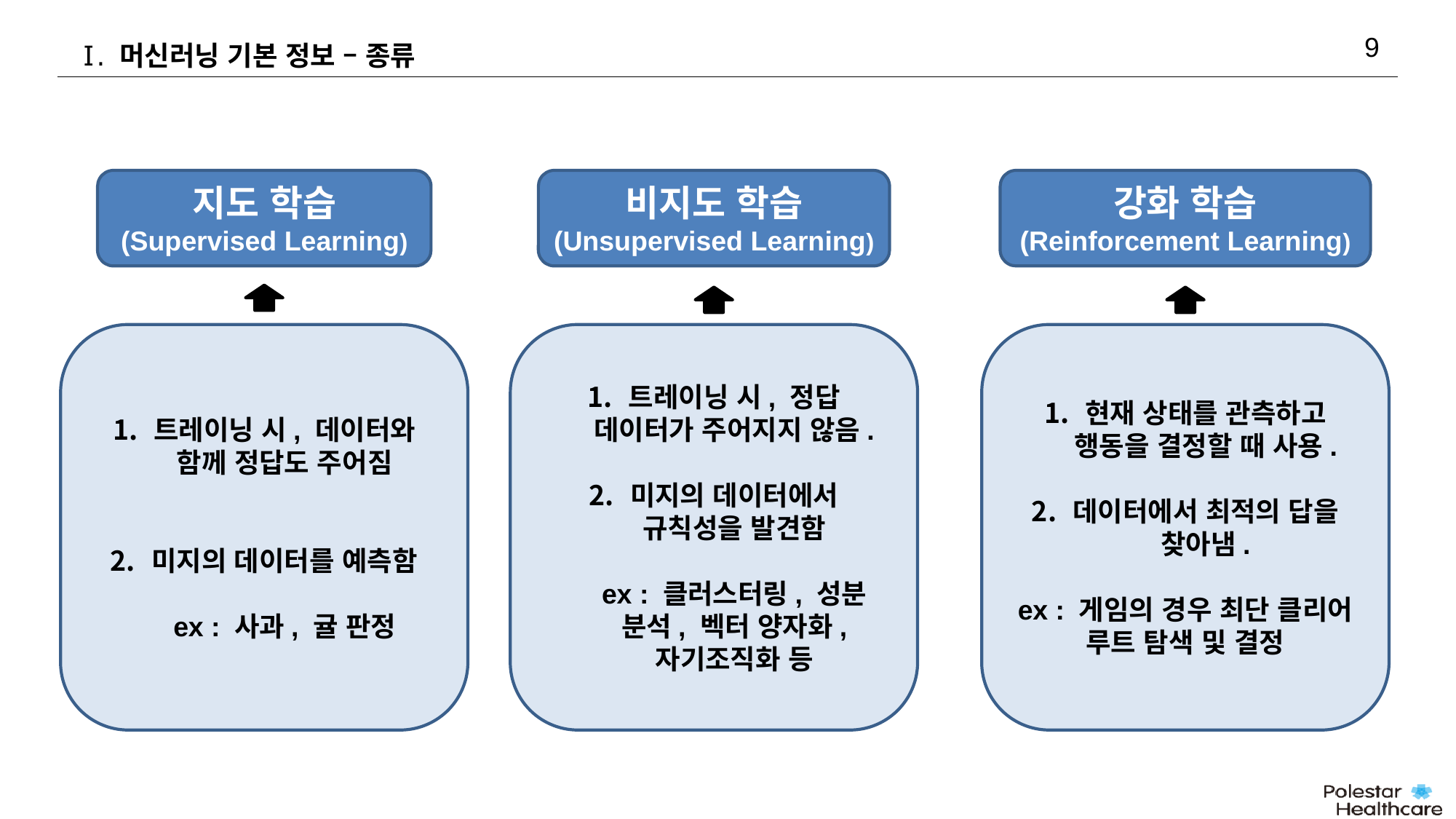

9
# I. 머신러닝 기본 정보 – 종류
지도 학습
(Supervised Learning)
비지도 학습
(Unsupervised Learning)
강화 학습
(Reinforcement Learning)

현재 상태를 관측하고 행동을 결정할 때 사용.

데이터에서 최적의 답을 찾아냄.
ex : 게임의 경우 최단 클리어 루트 탐색 및 결정
트레이닝 시, 데이터와 함께 정답도 주어짐

미지의 데이터를 예측함
ex : 사과, 귤 판정
트레이닝 시, 정답 데이터가 주어지지 않음.

미지의 데이터에서 규칙성을 발견함
ex : 클러스터링, 성분 분석, 벡터 양자화, 자기조직화 등